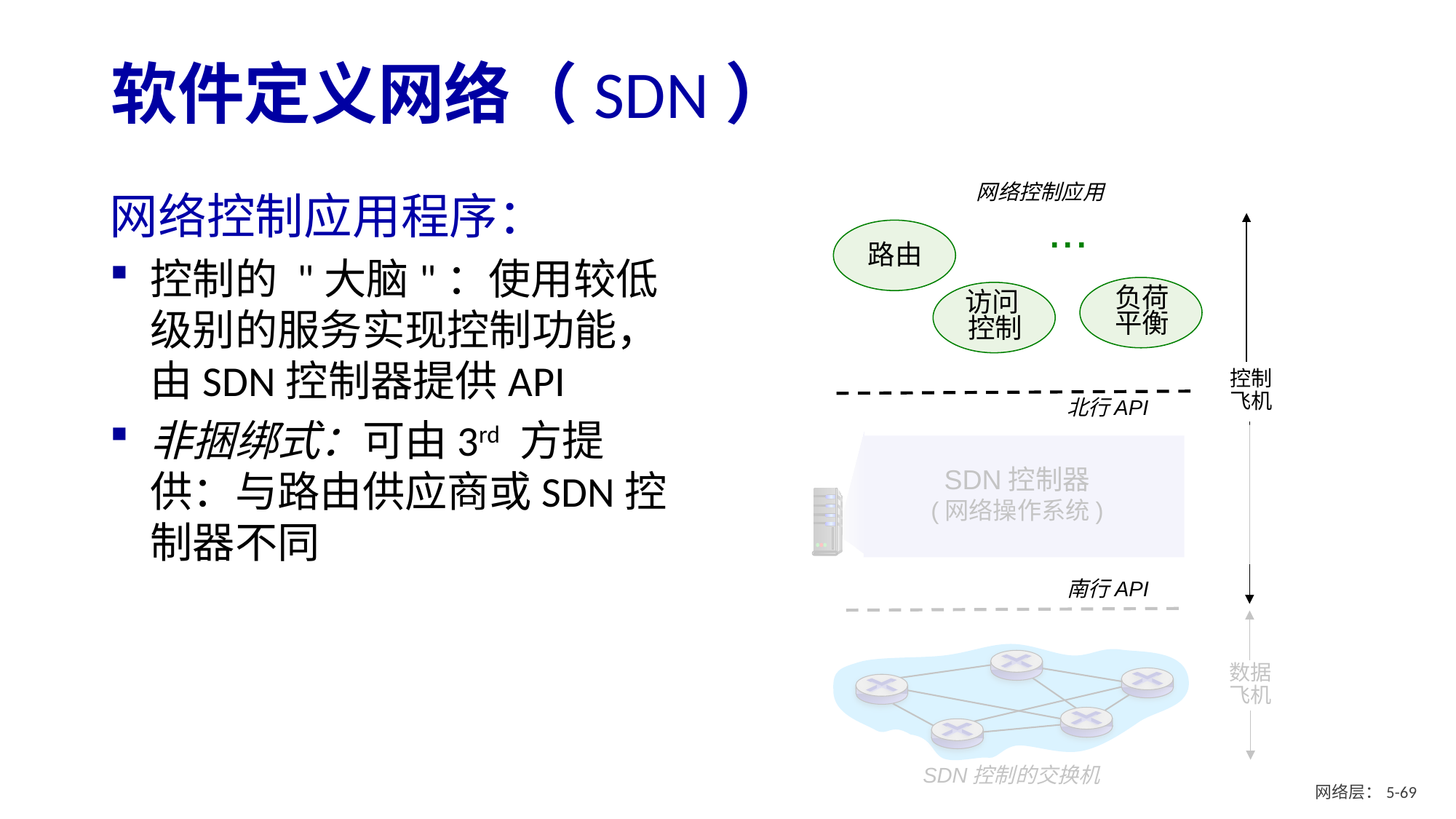

# 软件定义网络（SDN）
网络控制应用
...

路由

负荷
平衡

访问
控制
控制
飞机
北行API

SDN控制器
(网络操作系统)

南行API

数据
飞机
SDN控制的交换机
网络控制应用程序：
控制的 "大脑"：使用较低级别的服务实现控制功能，由SDN控制器提供API
非捆绑式：可由3rd 方提供：与路由供应商或SDN控制器不同

网络层：5-69